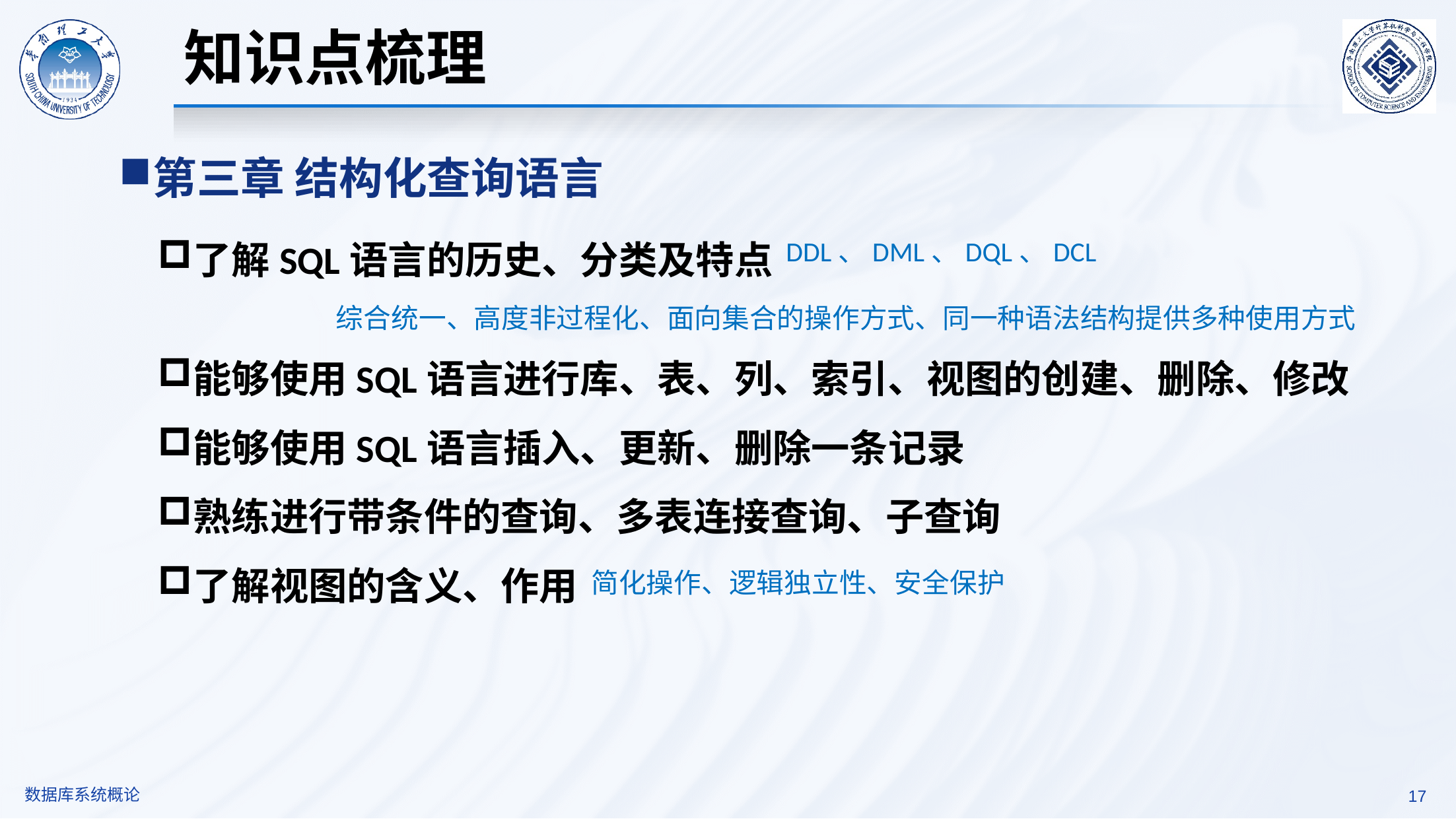

知识点梳理
第三章 结构化查询语言
了解SQL语言的历史、分类及特点

能够使用SQL语言进行库、表、列、索引、视图的创建、删除、修改
能够使用SQL语言插入、更新、删除一条记录
熟练进行带条件的查询、多表连接查询、子查询
了解视图的含义、作用
DDL、DML、DQL、DCL
综合统一、高度非过程化、面向集合的操作方式、同一种语法结构提供多种使用方式
简化操作、逻辑独立性、安全保护